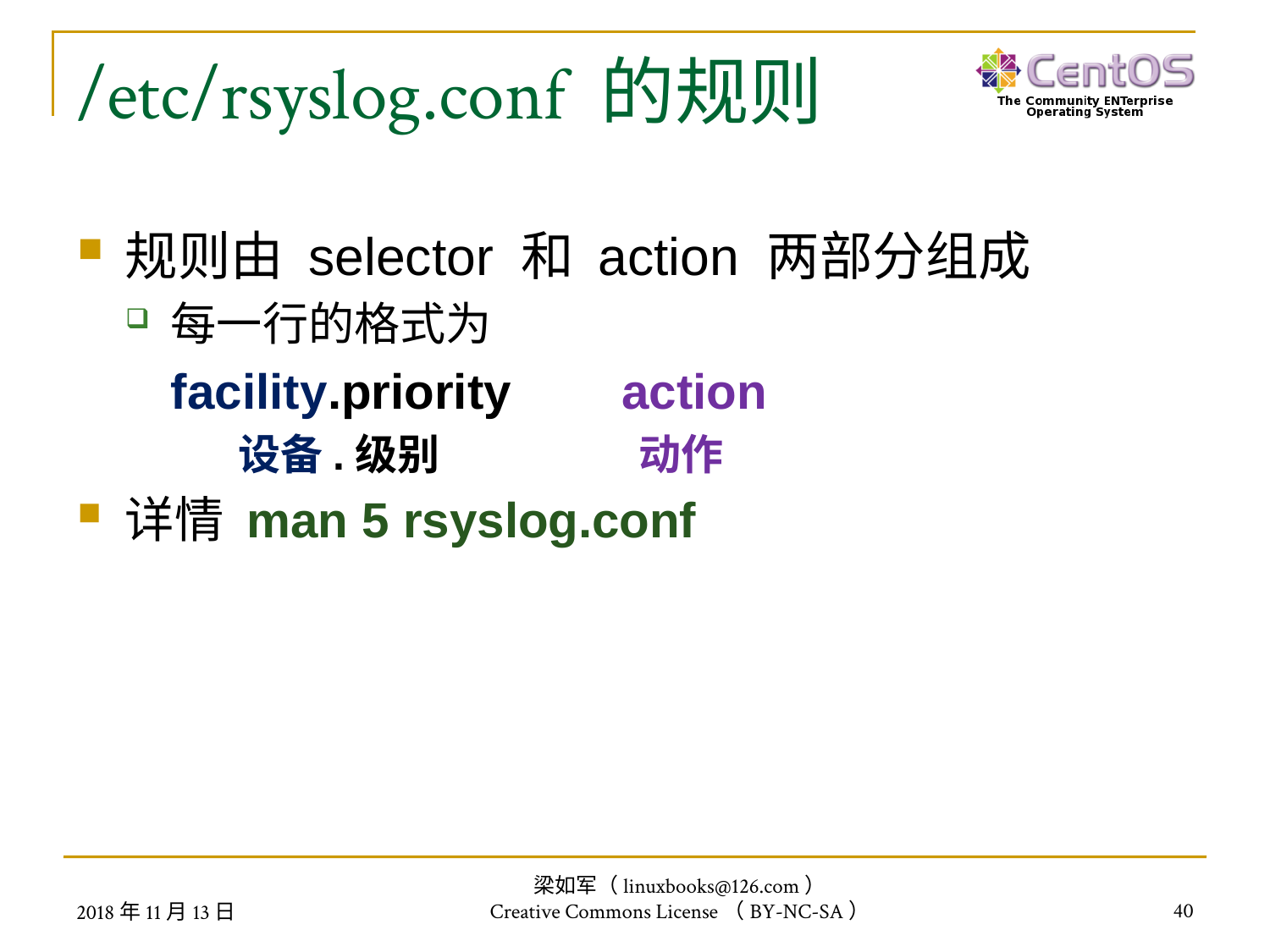

# /etc/rsyslog.conf 的规则
规则由 selector 和 action 两部分组成
每一行的格式为
facility.priority        action
      设备.级别		    动作
详情 man 5 rsyslog.conf
梁如军（linuxbooks@126.com）
Creative Commons License（BY-NC-SA）
2018年11月13日
40